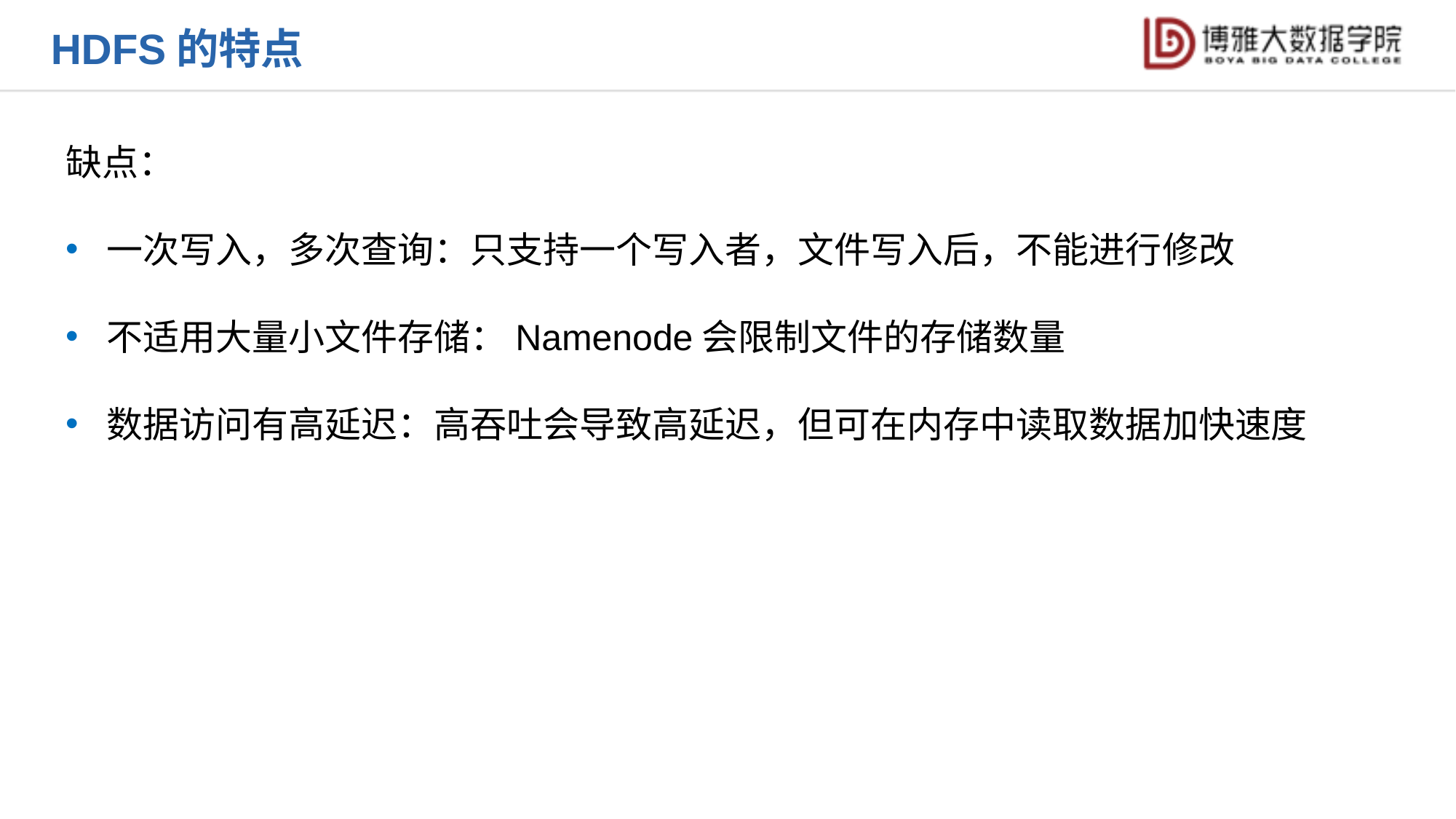

HDFS的特点
缺点：

一次写入，多次查询：只支持一个写入者，文件写入后，不能进行修改

不适用大量小文件存储：Namenode会限制文件的存储数量

数据访问有高延迟：高吞吐会导致高延迟，但可在内存中读取数据加快速度